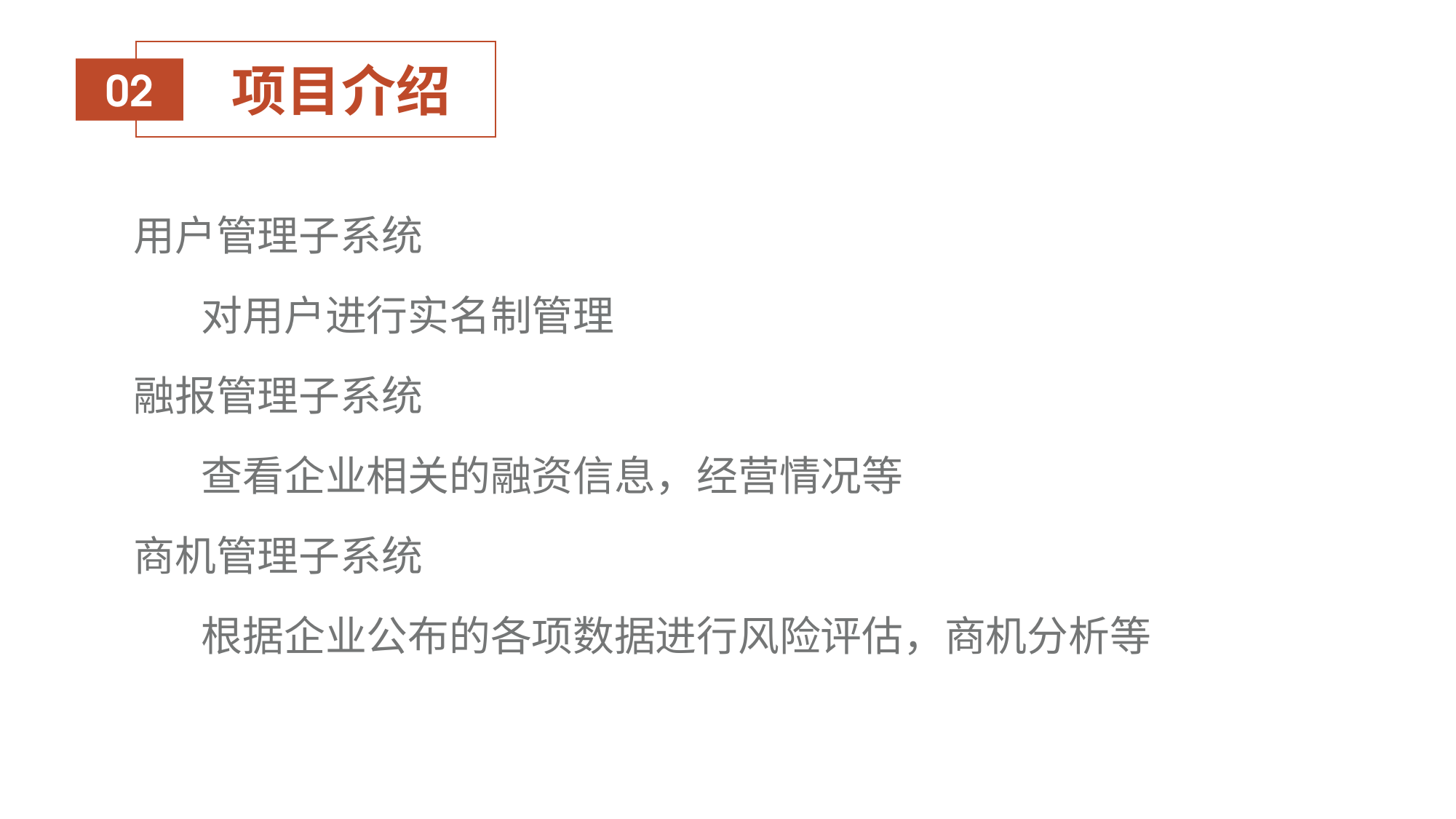

项目介绍
02
用户管理子系统
	对用户进行实名制管理
融报管理子系统
	查看企业相关的融资信息，经营情况等
商机管理子系统
	根据企业公布的各项数据进行风险评估，商机分析等